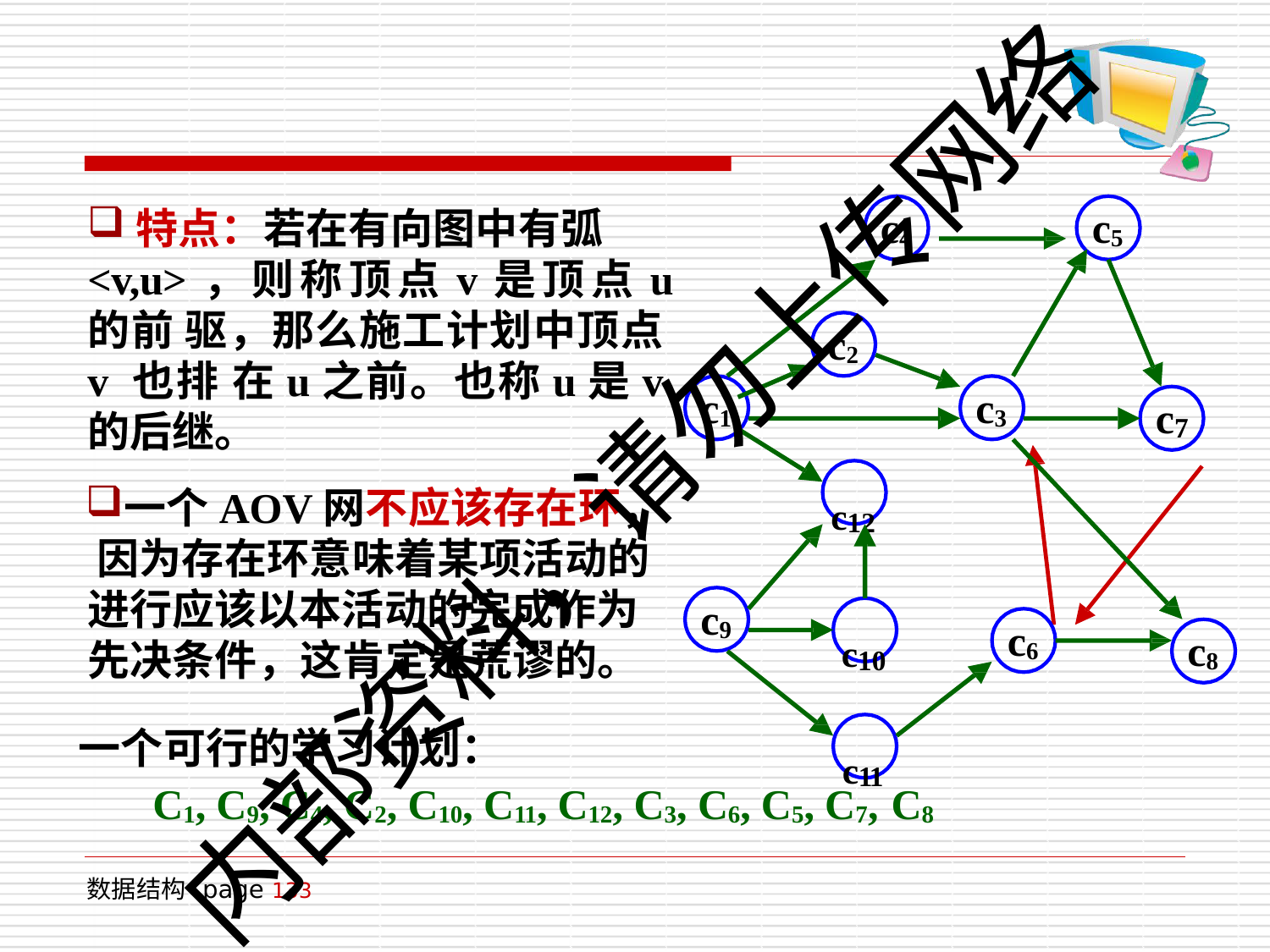

c4
c5
特点：若在有向图中有弧
<v,u>，则称顶点v是顶点u 的前 驱，那么施工计划中顶点v 也排 在u之前。也称u是v的后继。
一个AOV网不应该存在环， 因为存在环意味着某项活动的 进行应该以本活动的完成作为 先决条件，这肯定是荒谬的。

c2

c1
c3

c

7

内部资料，请勿上传网络

c12

c9

c10

c6

c8

一个可行的学习计划：
c11
C1, C9, C4, C2, C10, C11, C12, C3, C6, C5, C7, C8

数据结构 page 133